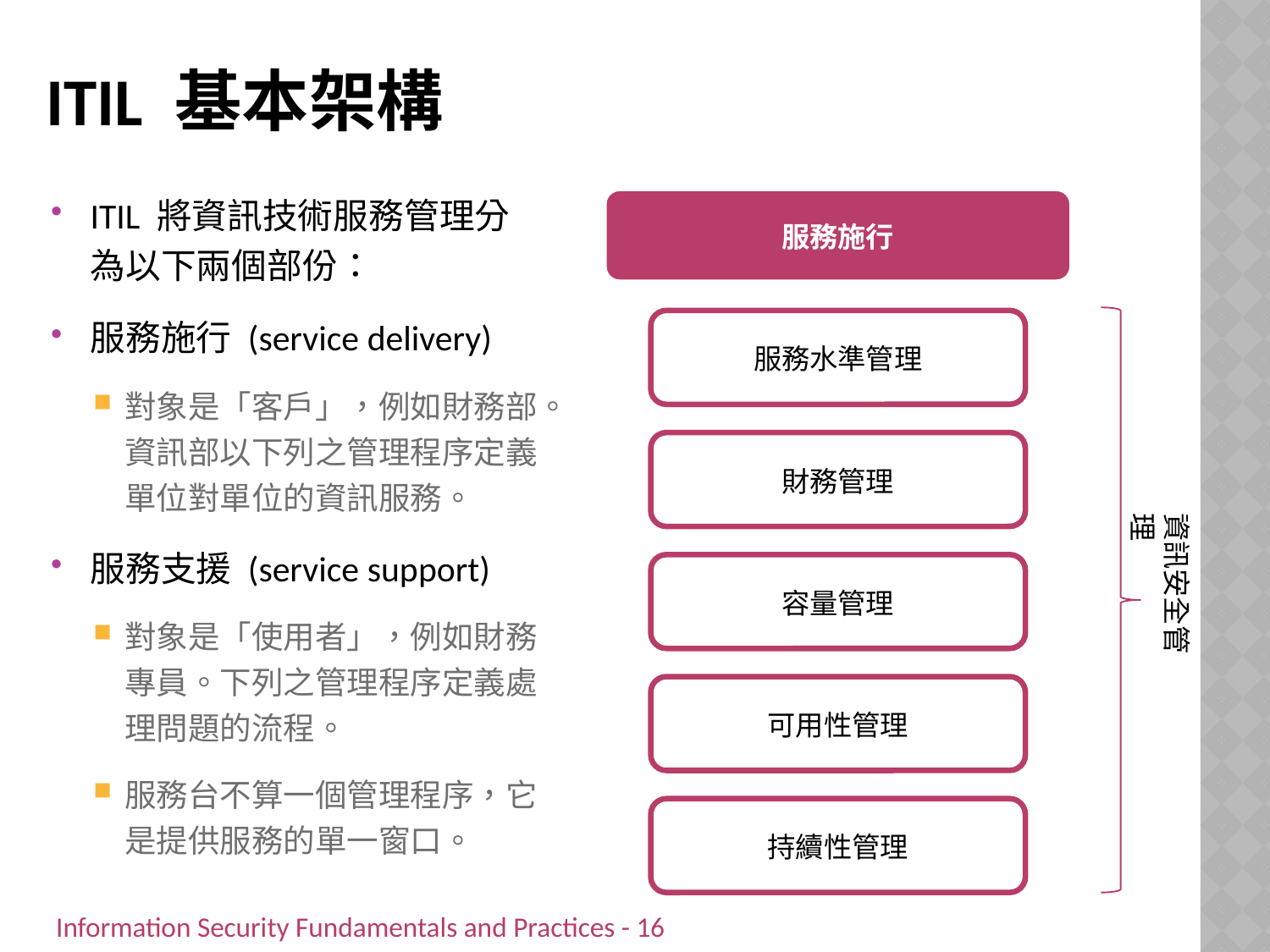

# ITIL 基本架構
ITIL 將資訊技術服務管理分為以下兩個部份：
服務施行 (service delivery)
對象是「客戶」，例如財務部。資訊部以下列之管理程序定義單位對單位的資訊服務。
服務支援 (service support)
對象是「使用者」，例如財務專員。下列之管理程序定義處理問題的流程。
服務台不算一個管理程序，它是提供服務的單一窗口。
服務施行
服務台
服務支援
可用性管理
服務水準管理
財務管理
容量管理
持續性管理

資訊安全管理